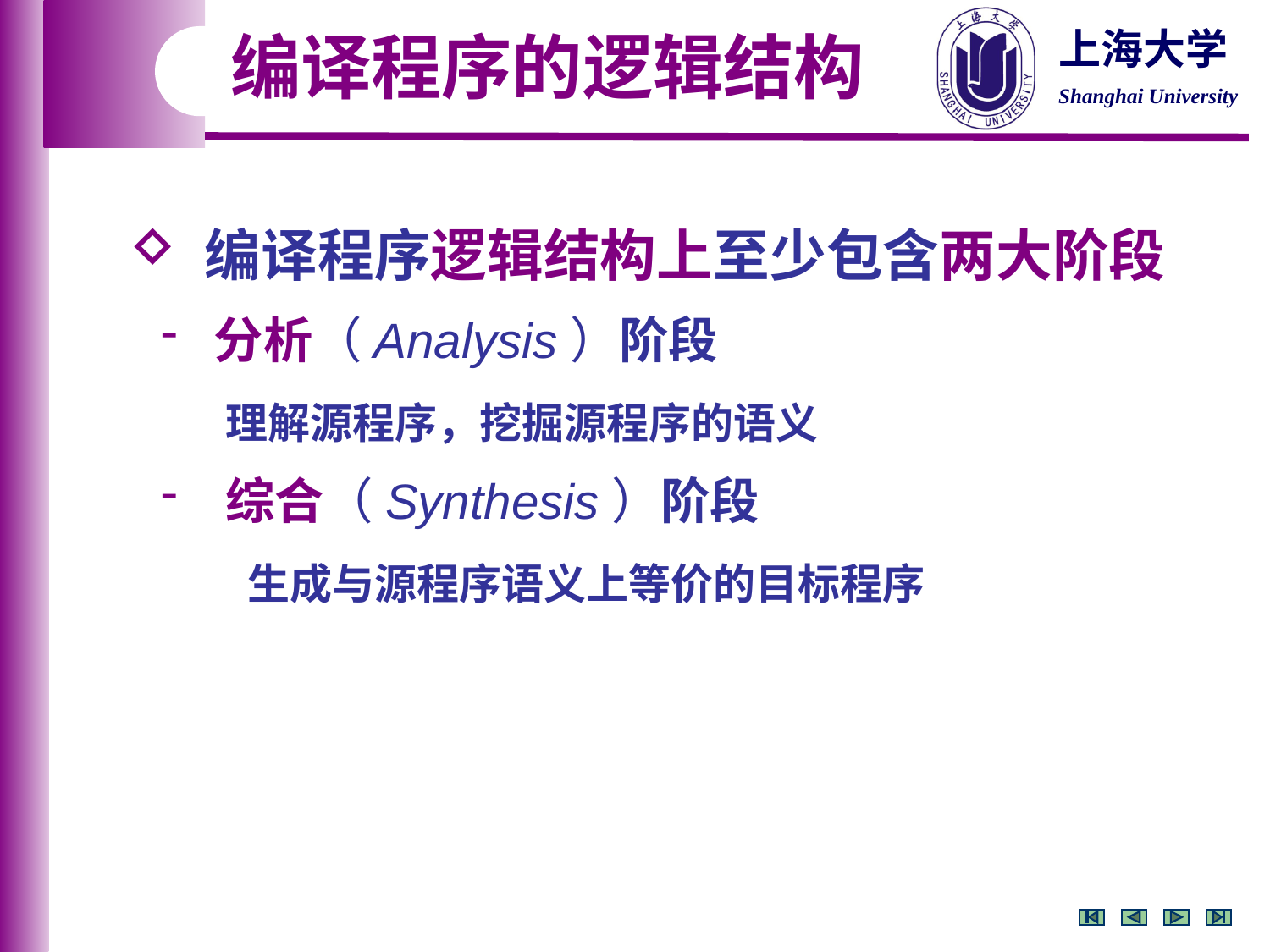

编译程序的逻辑结构
 编译程序逻辑结构上至少包含两大阶段

 分析（Analysis）阶段

  理解源程序，挖掘源程序的语义

  综合（Synthesis）阶段

    生成与源程序语义上等价的目标程序